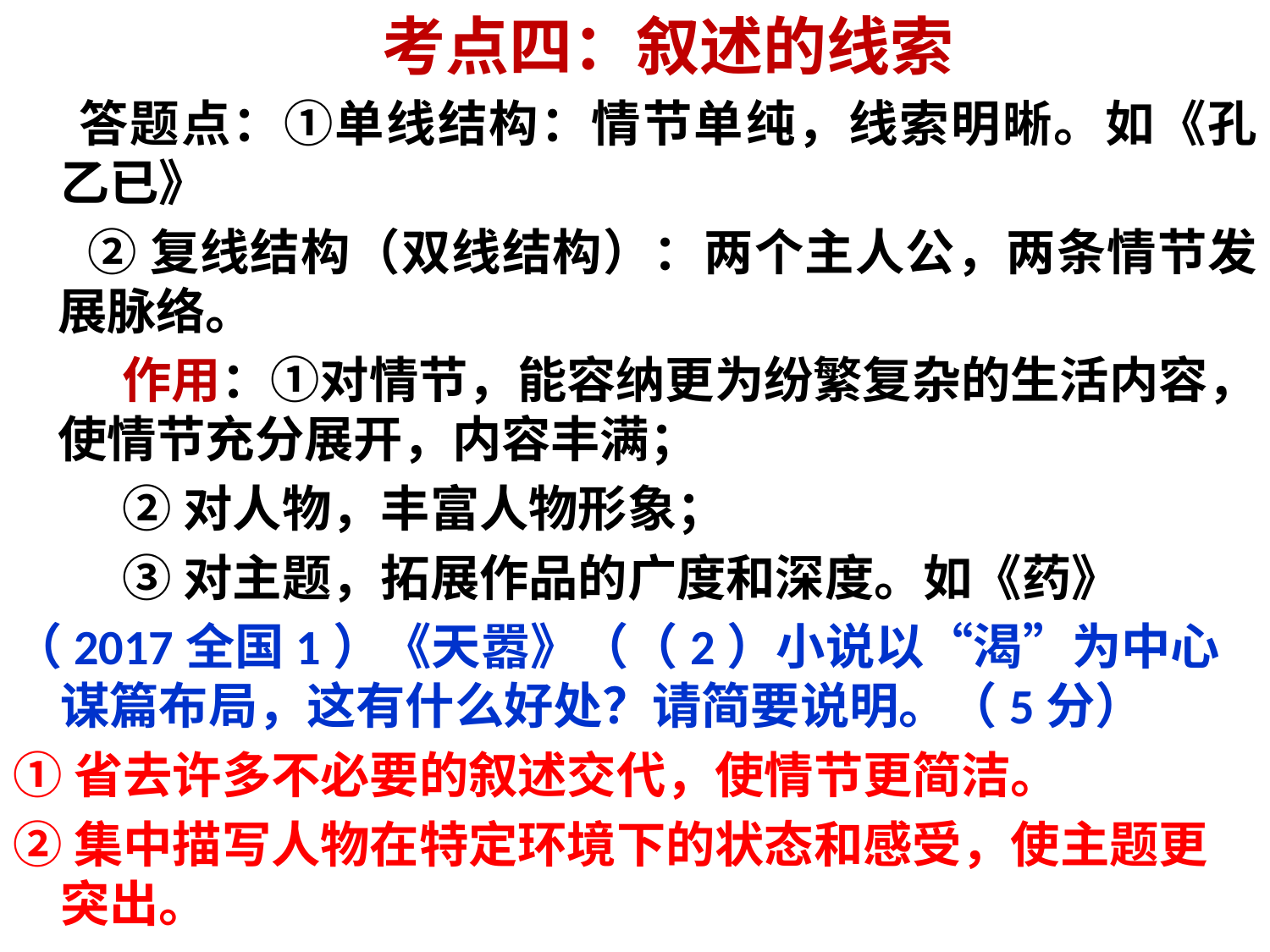

考点四：叙述的线索
答题点：①单线结构：情节单纯，线索明晰。如《孔乙已》
      ②复线结构（双线结构）：两个主人公，两条情节发展脉络。
作用：①对情节，能容纳更为纷繁复杂的生活内容，使情节充分展开，内容丰满；
②对人物，丰富人物形象；
③对主题，拓展作品的广度和深度。如《药》
（2017全国1）《天嚣》（（2）小说以“渴”为中心谋篇布局，这有什么好处？请简要说明。（5分）
①省去许多不必要的叙述交代，使情节更简洁。
②集中描写人物在特定环境下的状态和感受，使主题更突出。